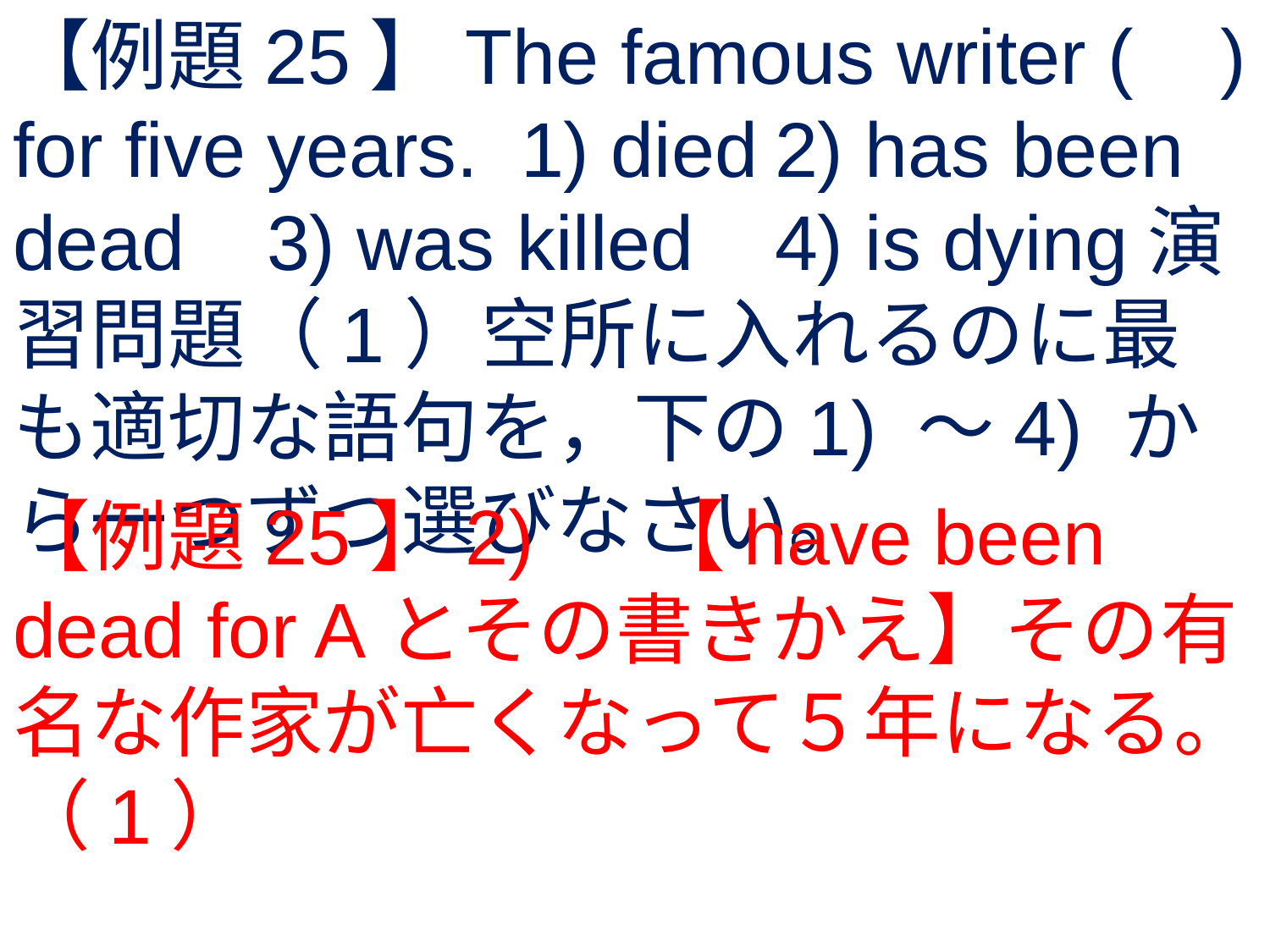

# 【例題25】The famous writer (    ) for five years.	1) died	2) has been dead	3) was killed	4) is dying演習問題（1）空所に入れるのに最も適切な語句を，下の1) 〜4) から一つずつ選びなさい。
【例題25】2) 	【have been dead for Aとその書きかえ】その有名な作家が亡くなって５年になる。（1）